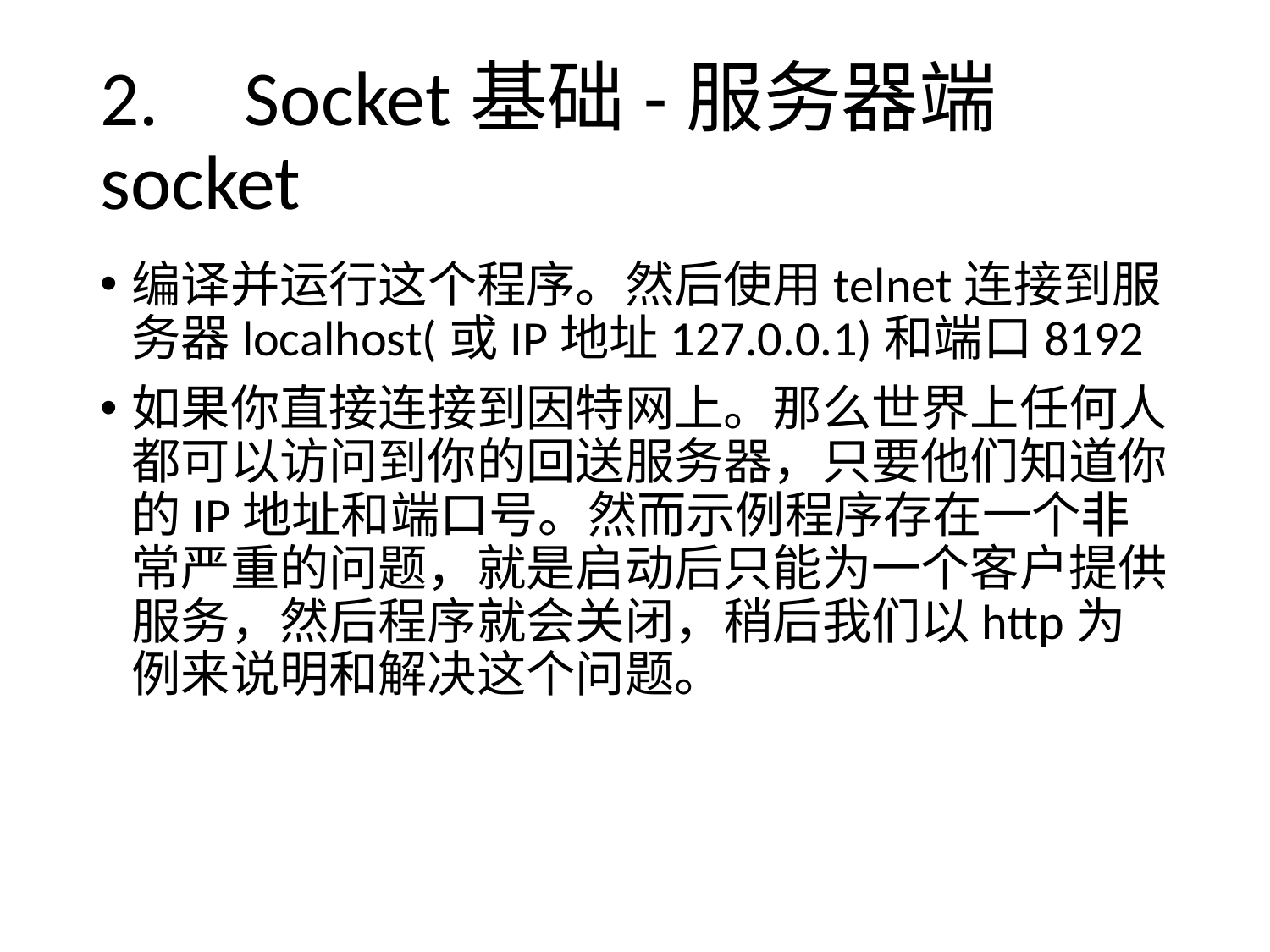

# 2.	 Socket基础-服务器端socket
编译并运行这个程序。然后使用telnet连接到服务器localhost(或IP地址127.0.0.1)和端口8192
如果你直接连接到因特网上。那么世界上任何人都可以访问到你的回送服务器，只要他们知道你的IP地址和端口号。然而示例程序存在一个非常严重的问题，就是启动后只能为一个客户提供服务，然后程序就会关闭，稍后我们以http为例来说明和解决这个问题。